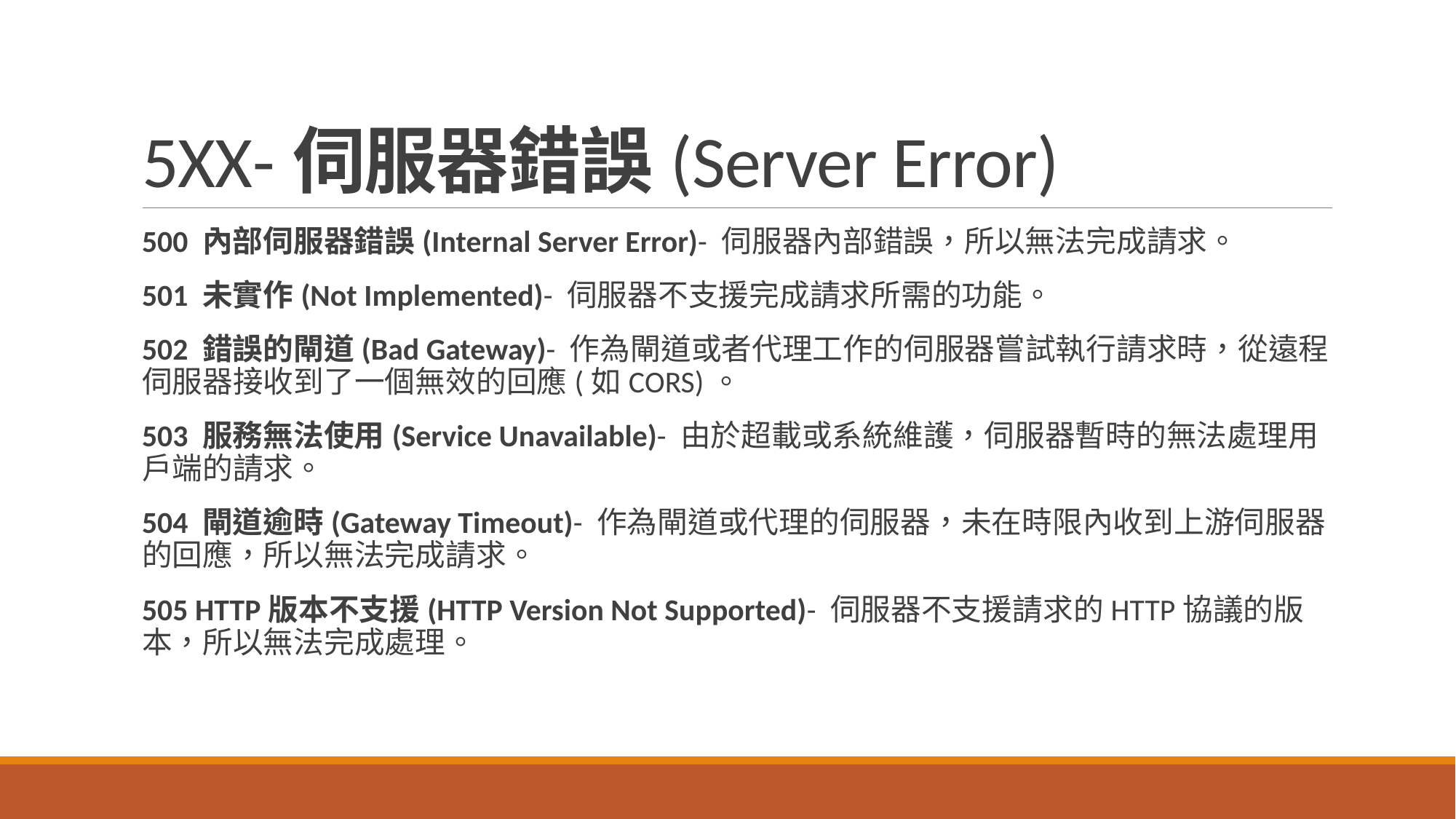

# 5XX-伺服器錯誤(Server Error)
500 內部伺服器錯誤(Internal Server Error)- 伺服器內部錯誤，所以無法完成請求。
501 未實作(Not Implemented)- 伺服器不支援完成請求所需的功能。
502 錯誤的閘道(Bad Gateway)- 作為閘道或者代理工作的伺服器嘗試執行請求時，從遠程伺服器接收到了一個無效的回應(如CORS)。
503 服務無法使用(Service Unavailable)- 由於超載或系統維護，伺服器暫時的無法處理用戶端的請求。
504 閘道逾時(Gateway Timeout)- 作為閘道或代理的伺服器，未在時限內收到上游伺服器的回應，所以無法完成請求。
505 HTTP版本不支援(HTTP Version Not Supported)- 伺服器不支援請求的HTTP協議的版本，所以無法完成處理。